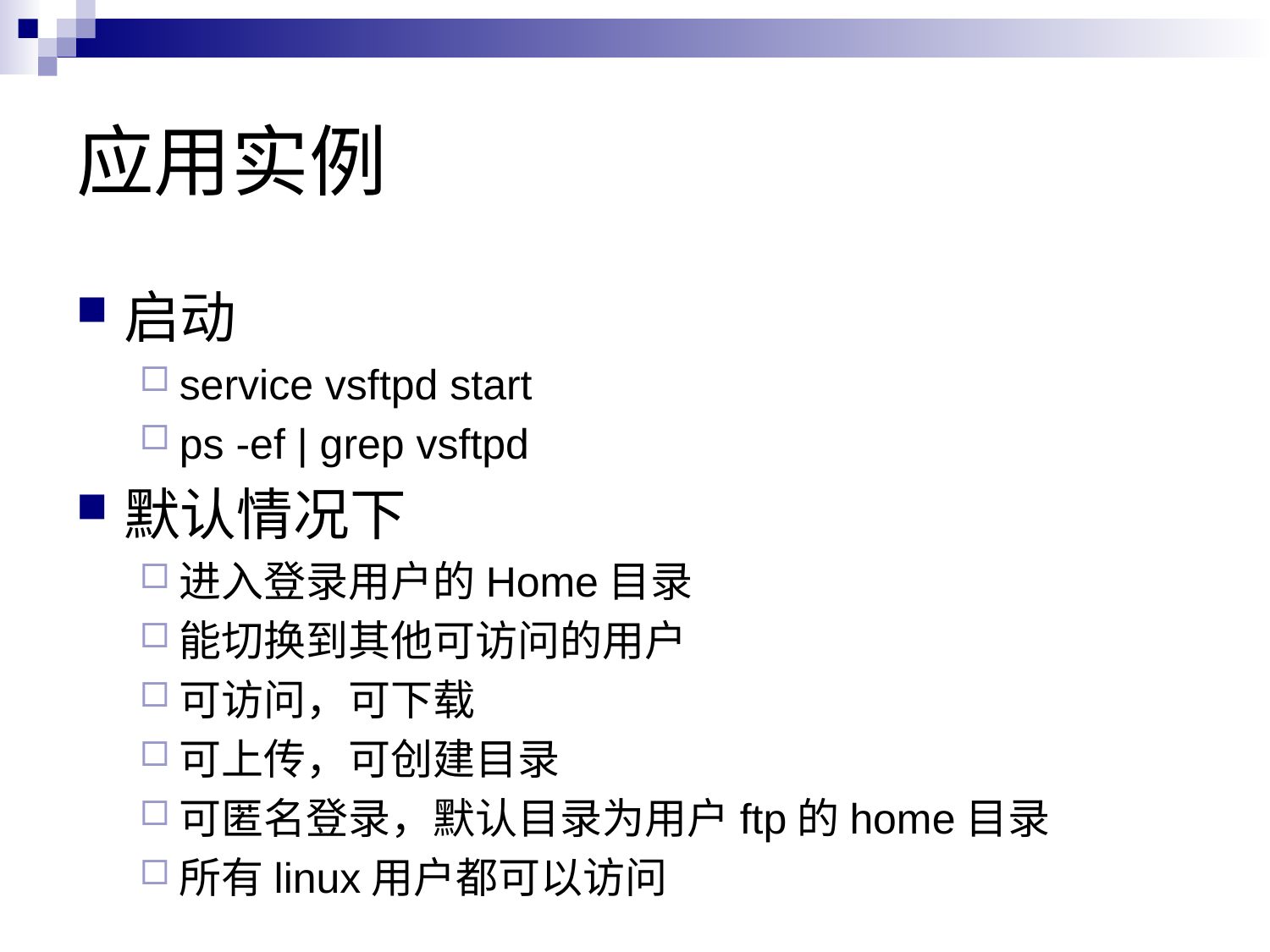

# 应用实例
启动
service vsftpd start
ps -ef | grep vsftpd
默认情况下
进入登录用户的Home目录
能切换到其他可访问的用户
可访问，可下载
可上传，可创建目录
可匿名登录，默认目录为用户ftp的home目录
所有linux用户都可以访问